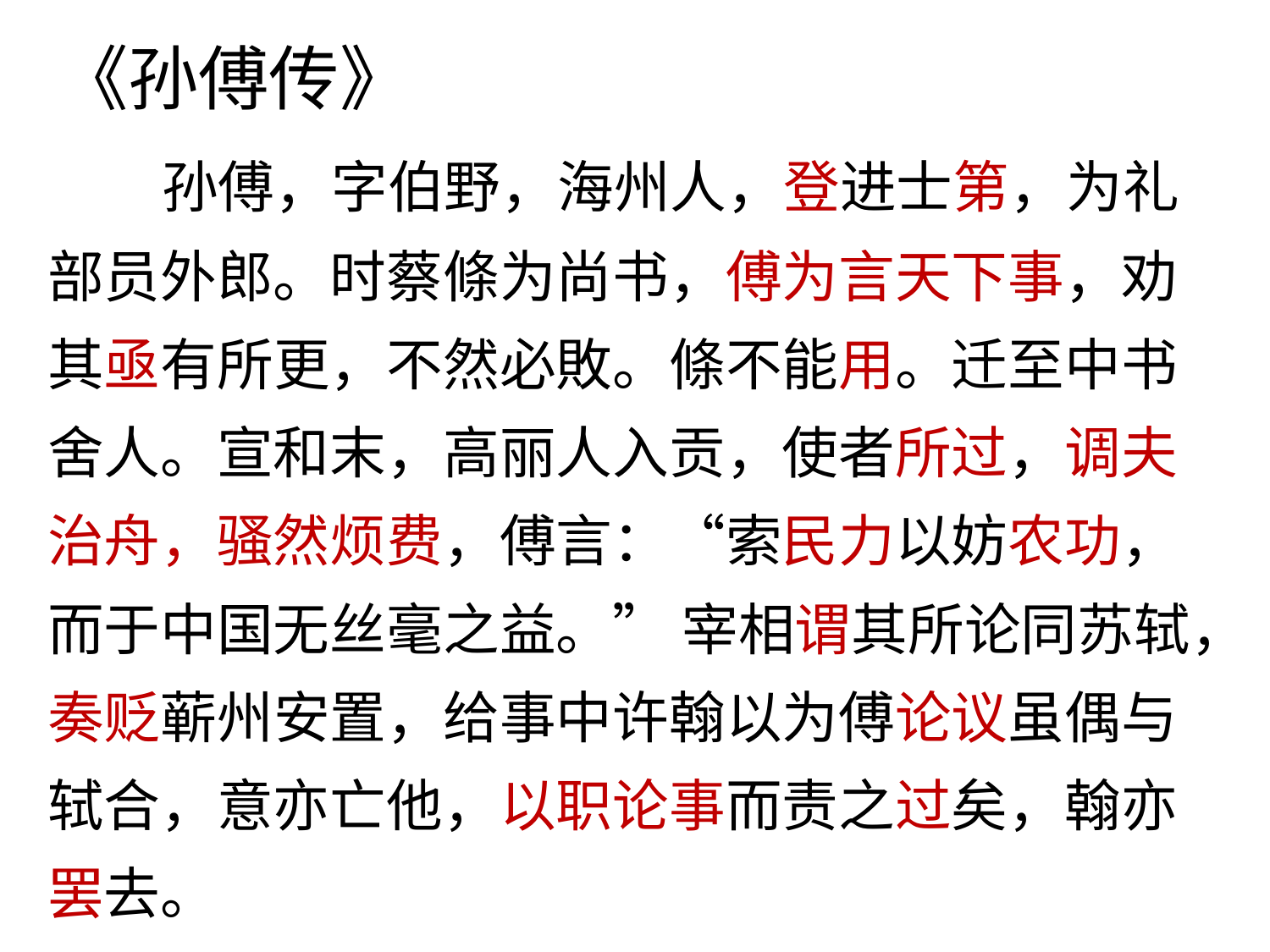

# 《孙傅传》
       孙傅，字伯野，海州人，登进士第，为礼部员外郎。时蔡條为尚书，傅为言天下事，劝其亟有所更，不然必敗。條不能用。迁至中书舍人。宣和末，高丽人入贡，使者所过，调夫治舟，骚然烦费，傅言：“索民力以妨农功，而于中国无丝毫之益。” 宰相谓其所论同苏轼，奏贬蕲州安置，给事中许翰以为傅论议虽偶与轼合，意亦亡他，以职论事而责之过矣，翰亦罢去。